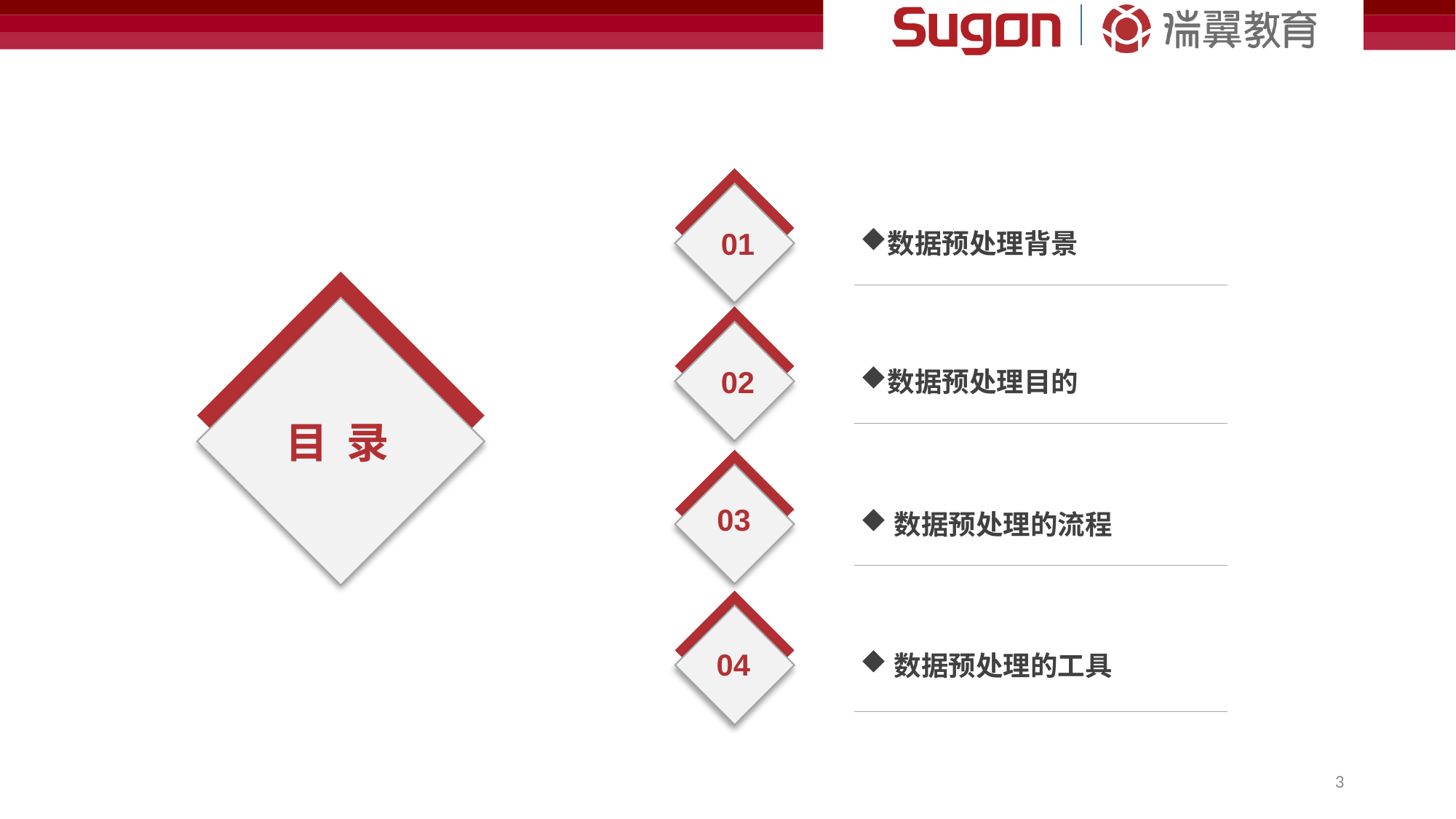

01
数据预处理背景

02
数据预处理目的
目  录

03
数据预处理的流程

04
数据预处理的工具
3